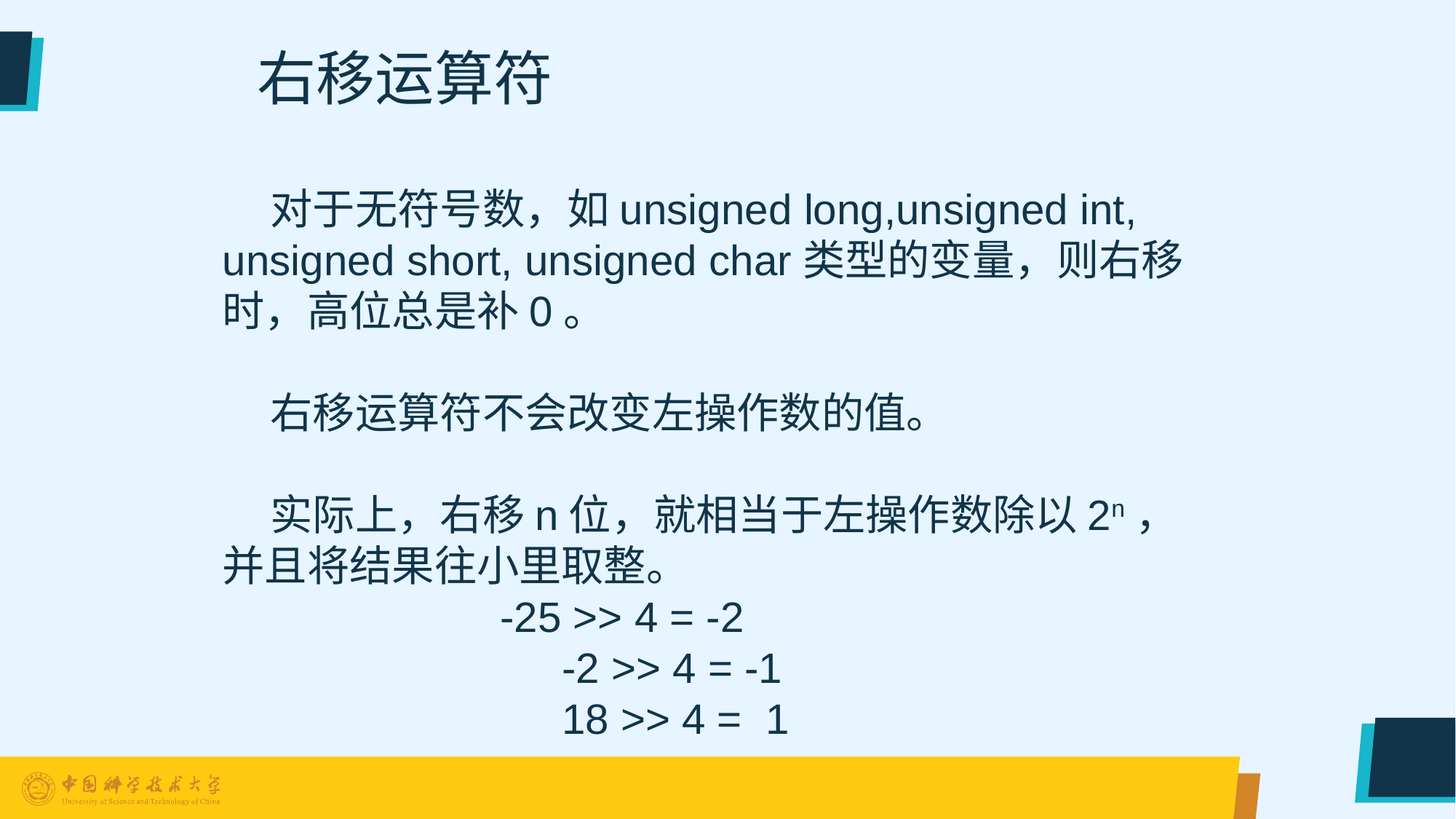

右移运算符

    对于无符号数，如unsigned long,unsigned int, unsigned short, unsigned char类型的变量，则右移时，高位总是补0。

    右移运算符不会改变左操作数的值。

    实际上，右移n位，就相当于左操作数除以2n，并且将结果往小里取整。
		     -25 >> 4 = -2
			 -2 >> 4 = -1
			 18 >> 4 =  1